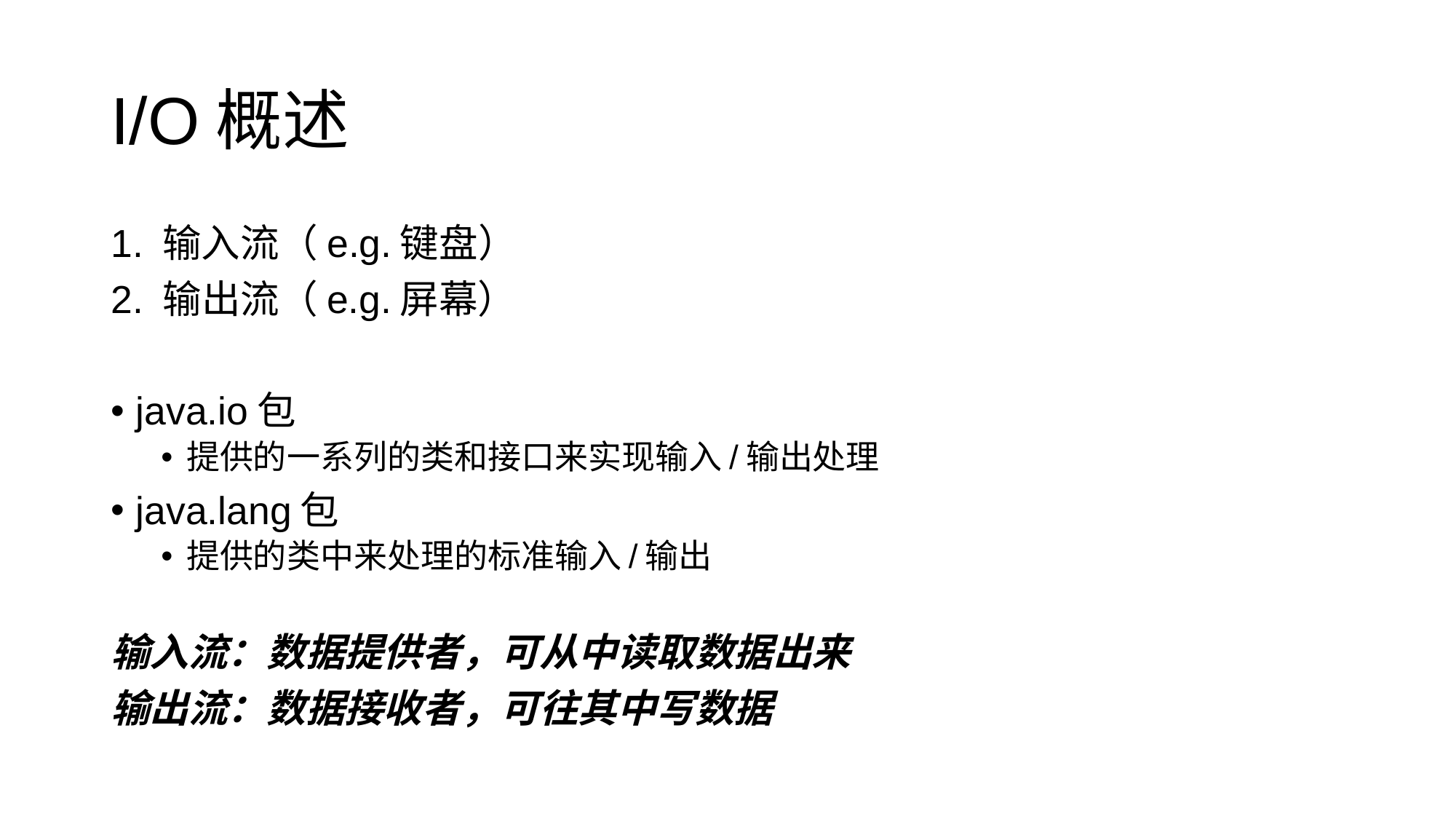

# I/O概述
1. 输入流（e.g.键盘）
2. 输出流（e.g.屏幕）

java.io包
提供的一系列的类和接口来实现输入/输出处理
java.lang包
提供的类中来处理的标准输入/输出

输入流：数据提供者，可从中读取数据出来
输出流：数据接收者，可往其中写数据